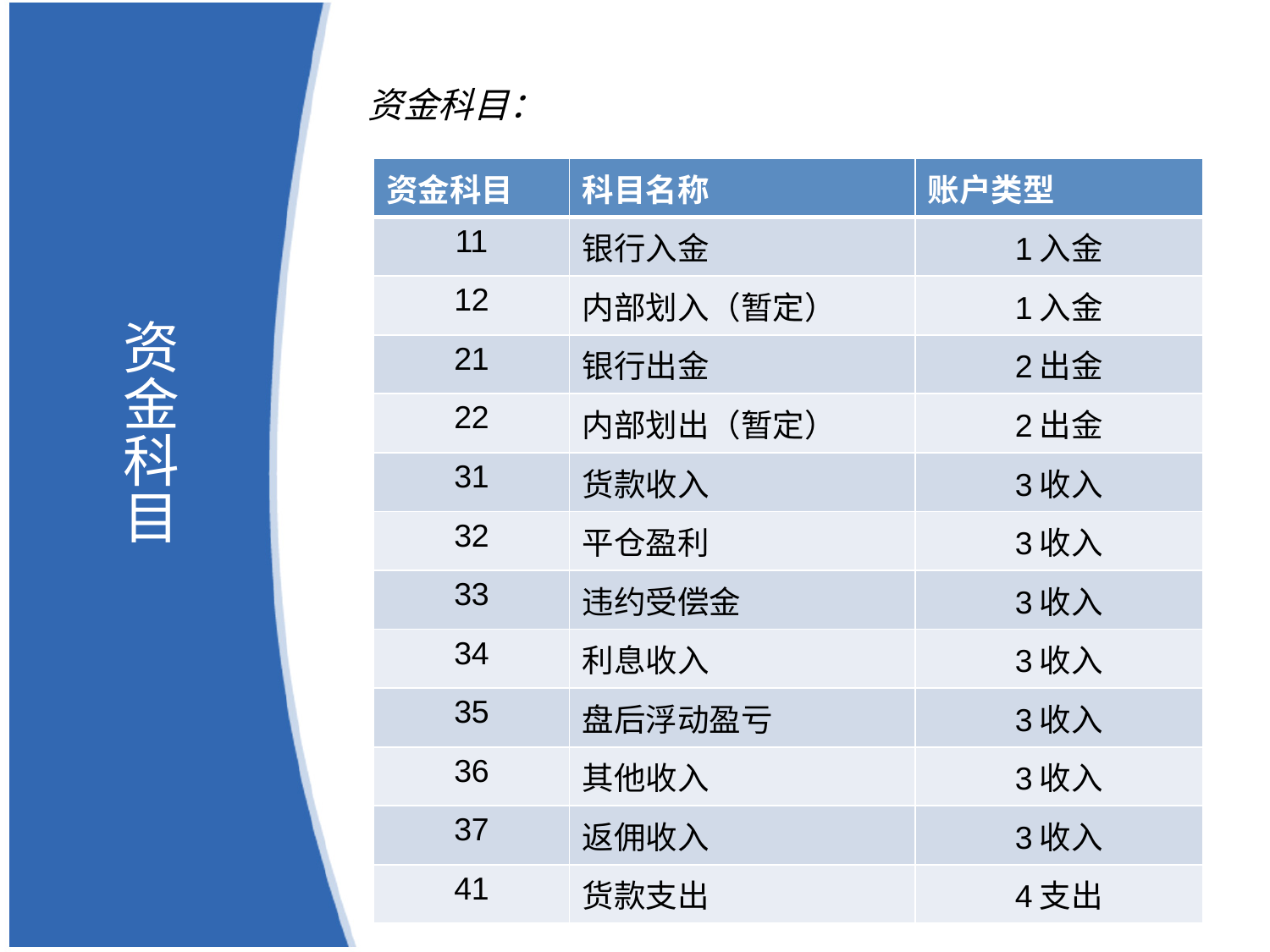

# 资金科目
资金科目：
| 资金科目 | 科目名称 | 账户类型 |
| --- | --- | --- |
| 11 | 银行入金 | 1入金 |
| 12 | 内部划入（暂定） | 1入金 |
| 21 | 银行出金 | 2出金 |
| 22 | 内部划出（暂定） | 2出金 |
| 31 | 货款收入 | 3收入 |
| 32 | 平仓盈利 | 3收入 |
| 33 | 违约受偿金 | 3收入 |
| 34 | 利息收入 | 3收入 |
| 35 | 盘后浮动盈亏 | 3收入 |
| 36 | 其他收入 | 3收入 |
| 37 | 返佣收入 | 3收入 |
| 41 | 货款支出 | 4支出 |